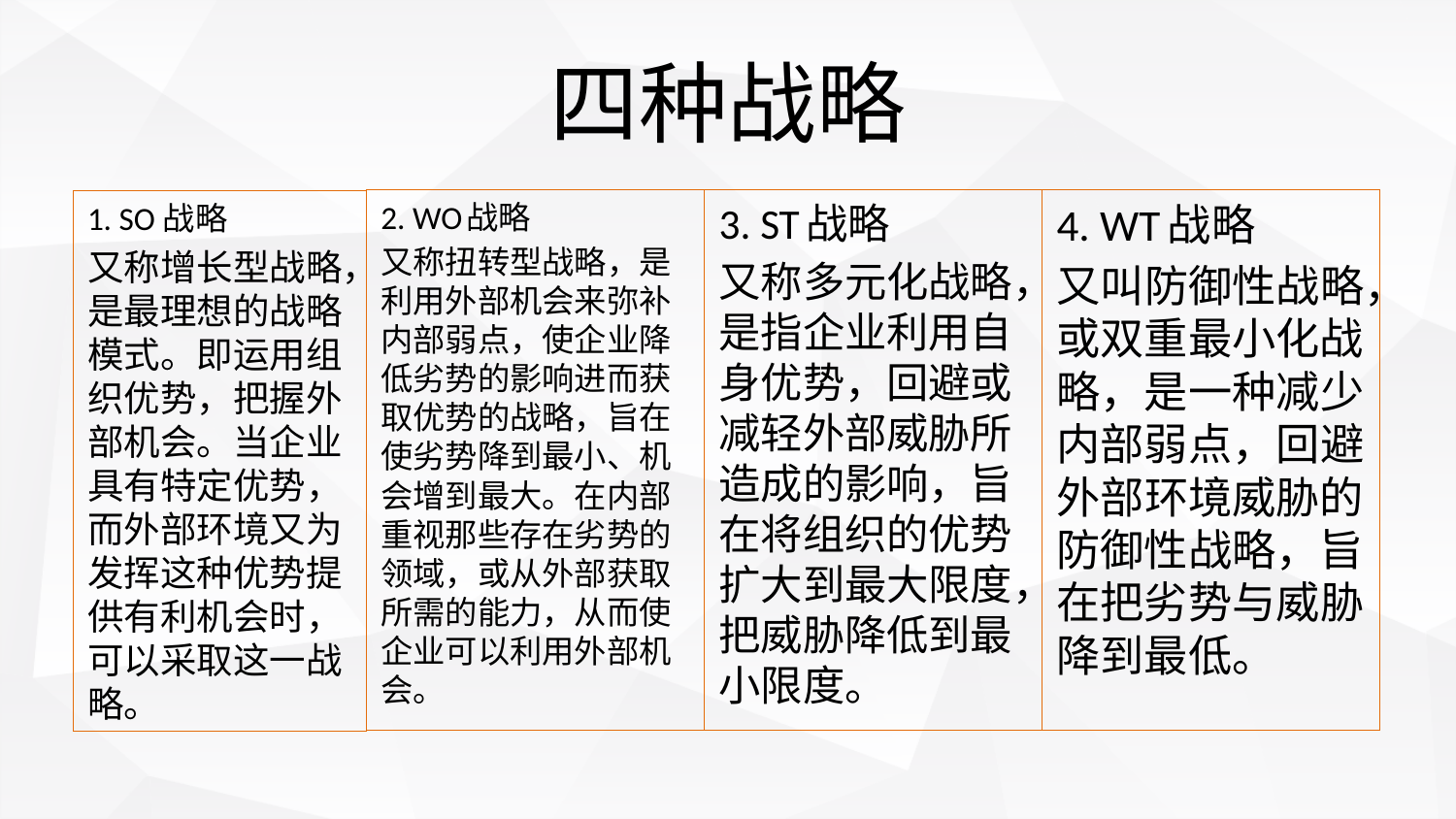

# 四种战略
2. WO战略
又称扭转型战略，是利用外部机会来弥补内部弱点，使企业降低劣势的影响进而获取优势的战略，旨在使劣势降到最小、机会增到最大。在内部重视那些存在劣势的领域，或从外部获取所需的能力，从而使企业可以利用外部机会。
3. ST战略
又称多元化战略，是指企业利用自身优势，回避或减轻外部威胁所造成的影响，旨在将组织的优势扩大到最大限度，把威胁降低到最小限度。
4. WT战略
又叫防御性战略，或双重最小化战略，是一种减少内部弱点，回避外部环境威胁的防御性战略，旨在把劣势与威胁降到最低。
1. SO战略
又称增长型战略，是最理想的战略模式。即运用组织优势，把握外部机会。当企业具有特定优势，而外部环境又为发挥这种优势提供有利机会时，可以采取这一战略。